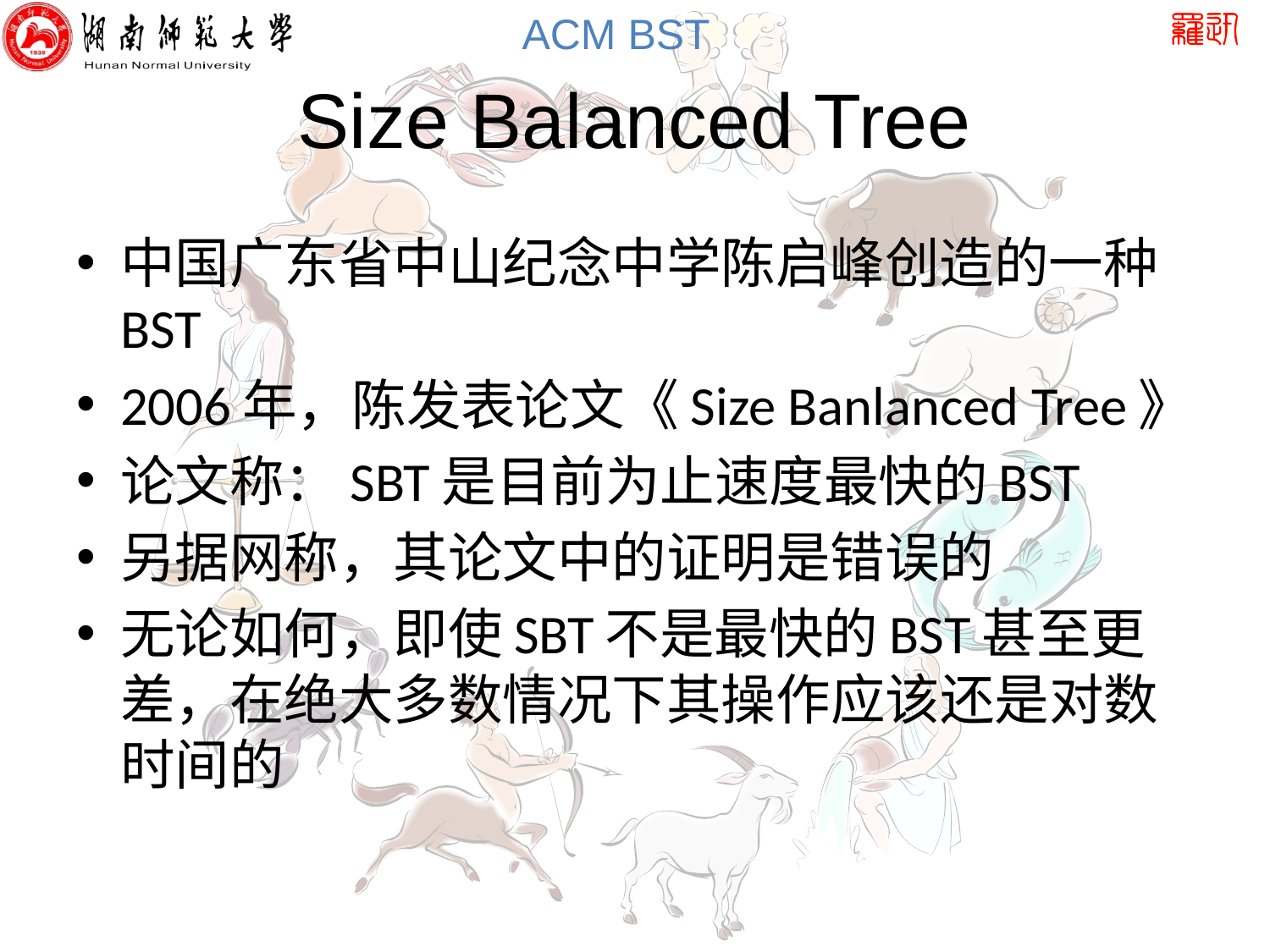

# Size Balanced Tree
中国广东省中山纪念中学陈启峰创造的一种BST
2006年，陈发表论文《Size Banlanced Tree》
论文称：SBT是目前为止速度最快的BST
另据网称，其论文中的证明是错误的
无论如何，即使SBT不是最快的BST甚至更差，在绝大多数情况下其操作应该还是对数时间的